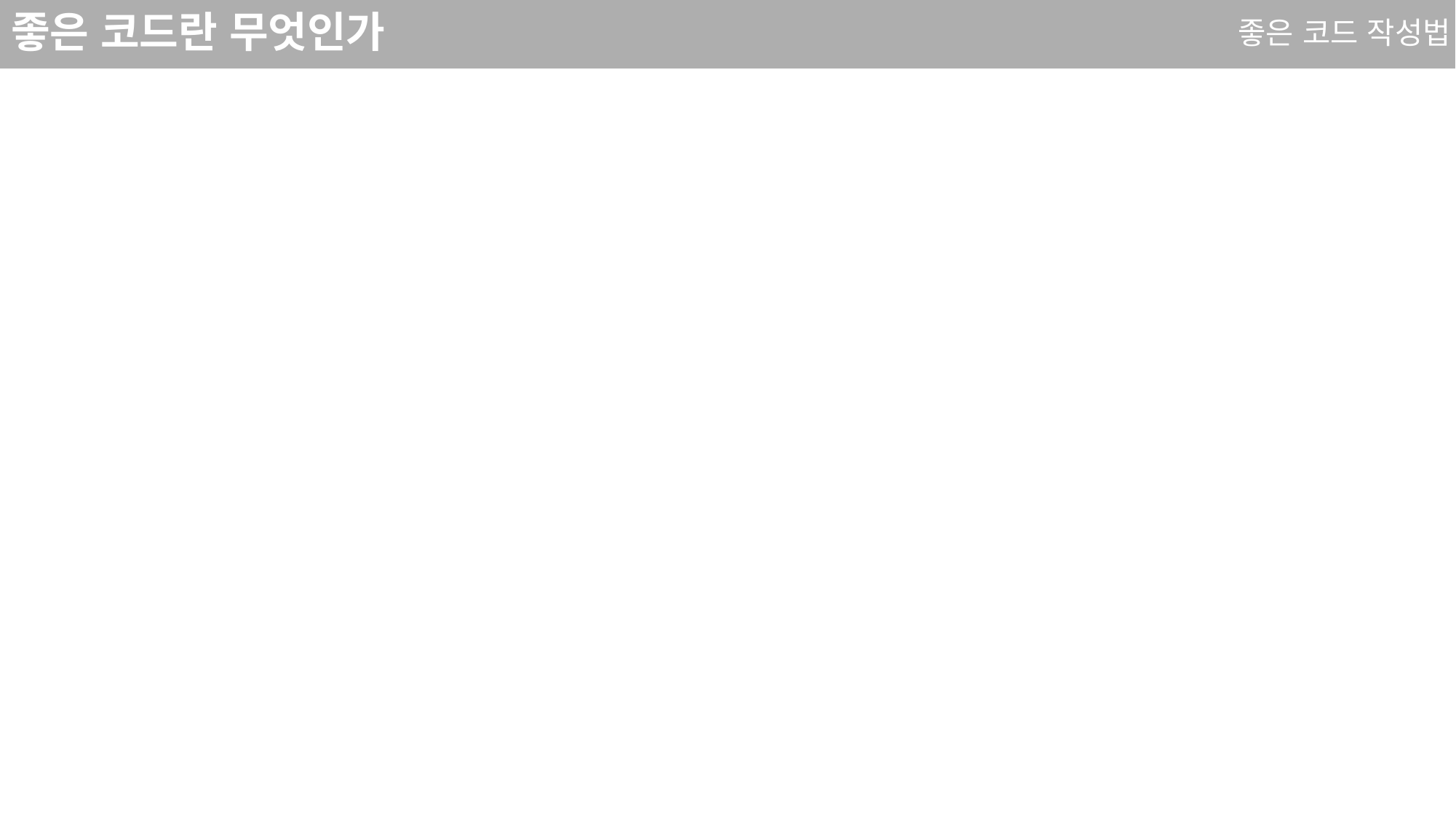

# 좋은 코드란 무엇인가
좋은 코드 작성법